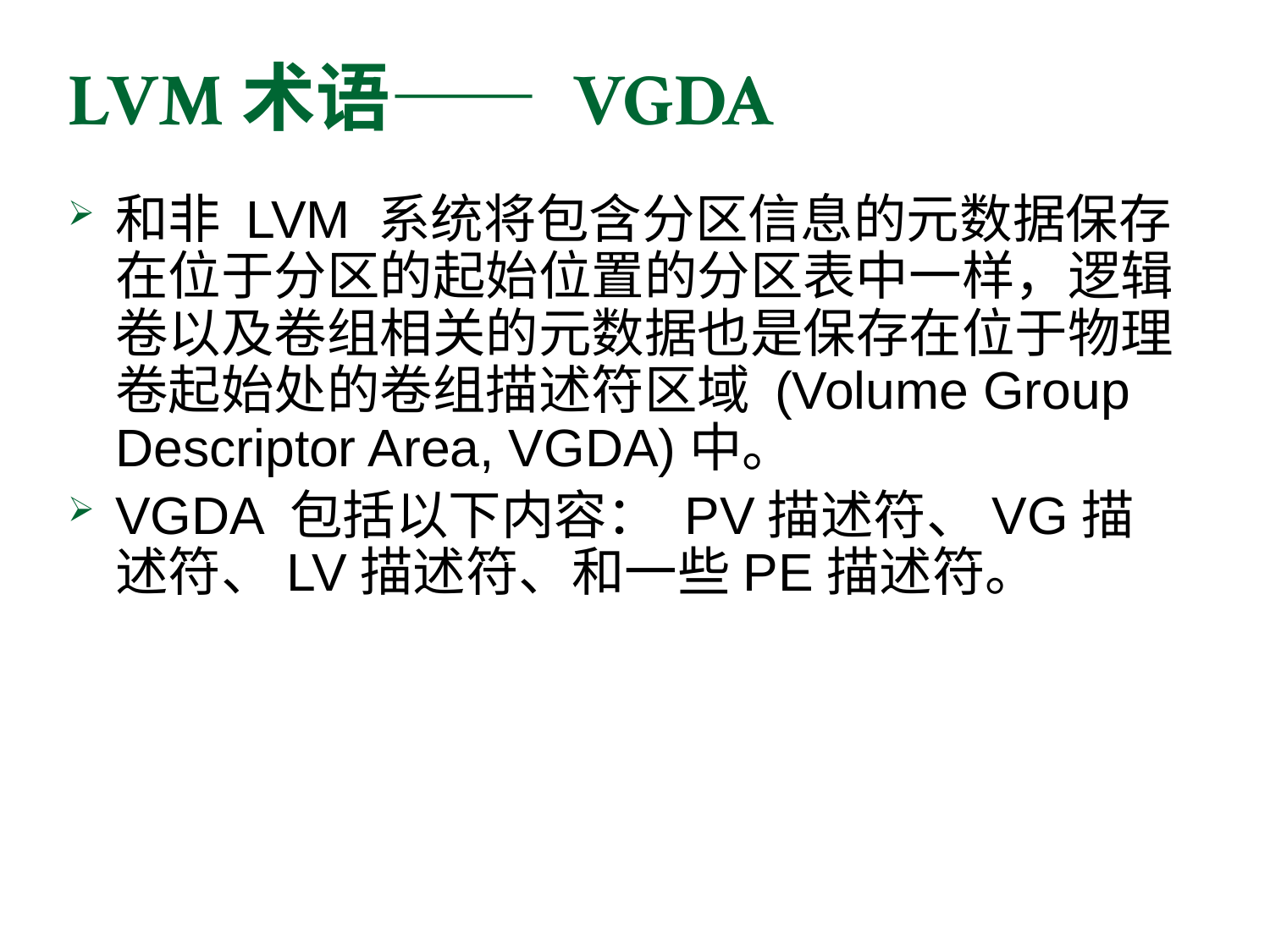

# LVM术语—— VGDA
和非 LVM 系统将包含分区信息的元数据保存在位于分区的起始位置的分区表中一样，逻辑卷以及卷组相关的元数据也是保存在位于物理卷起始处的卷组描述符区域 (Volume Group Descriptor Area, VGDA)中。
VGDA 包括以下内容： PV描述符、VG描述符、LV描述符、和一些PE描述符。